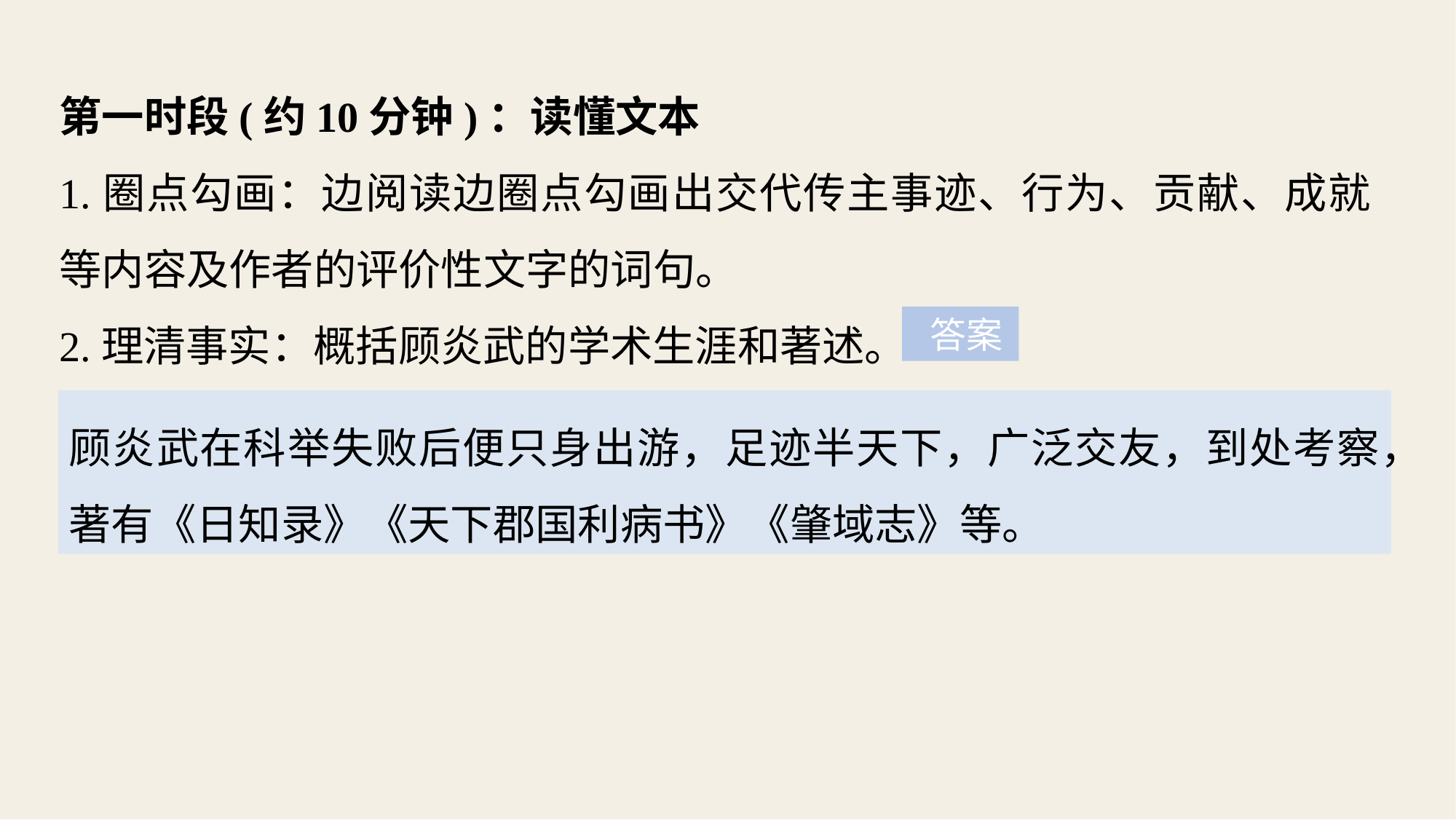

第一时段(约10分钟)：读懂文本
1.圈点勾画：边阅读边圈点勾画出交代传主事迹、行为、贡献、成就等内容及作者的评价性文字的词句。
2.理清事实：概括顾炎武的学术生涯和著述。
 答案
顾炎武在科举失败后便只身出游，足迹半天下，广泛交友，到处考察，著有《日知录》《天下郡国利病书》《肇域志》等。